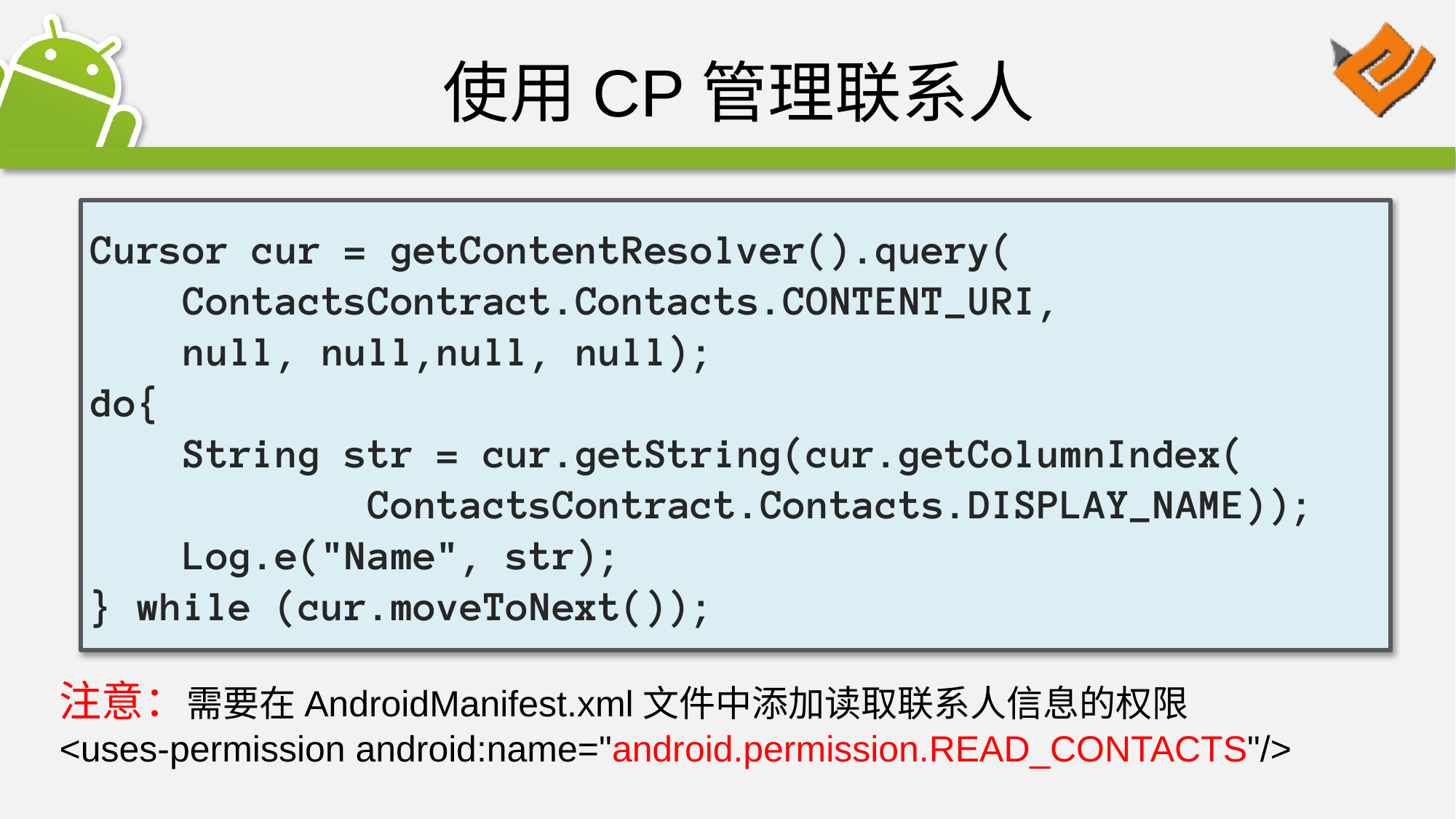

# 使用CP管理联系人
Cursor cur = getContentResolver().query(
    ContactsContract.Contacts.CONTENT_URI,
    null, null,null, null);
do{
    String str = cur.getString(cur.getColumnIndex(
            ContactsContract.Contacts.DISPLAY_NAME));
    Log.e("Name", str);
} while (cur.moveToNext());
注意：需要在AndroidManifest.xml文件中添加读取联系人信息的权限
<uses-permission android:name="android.permission.READ_CONTACTS"/>